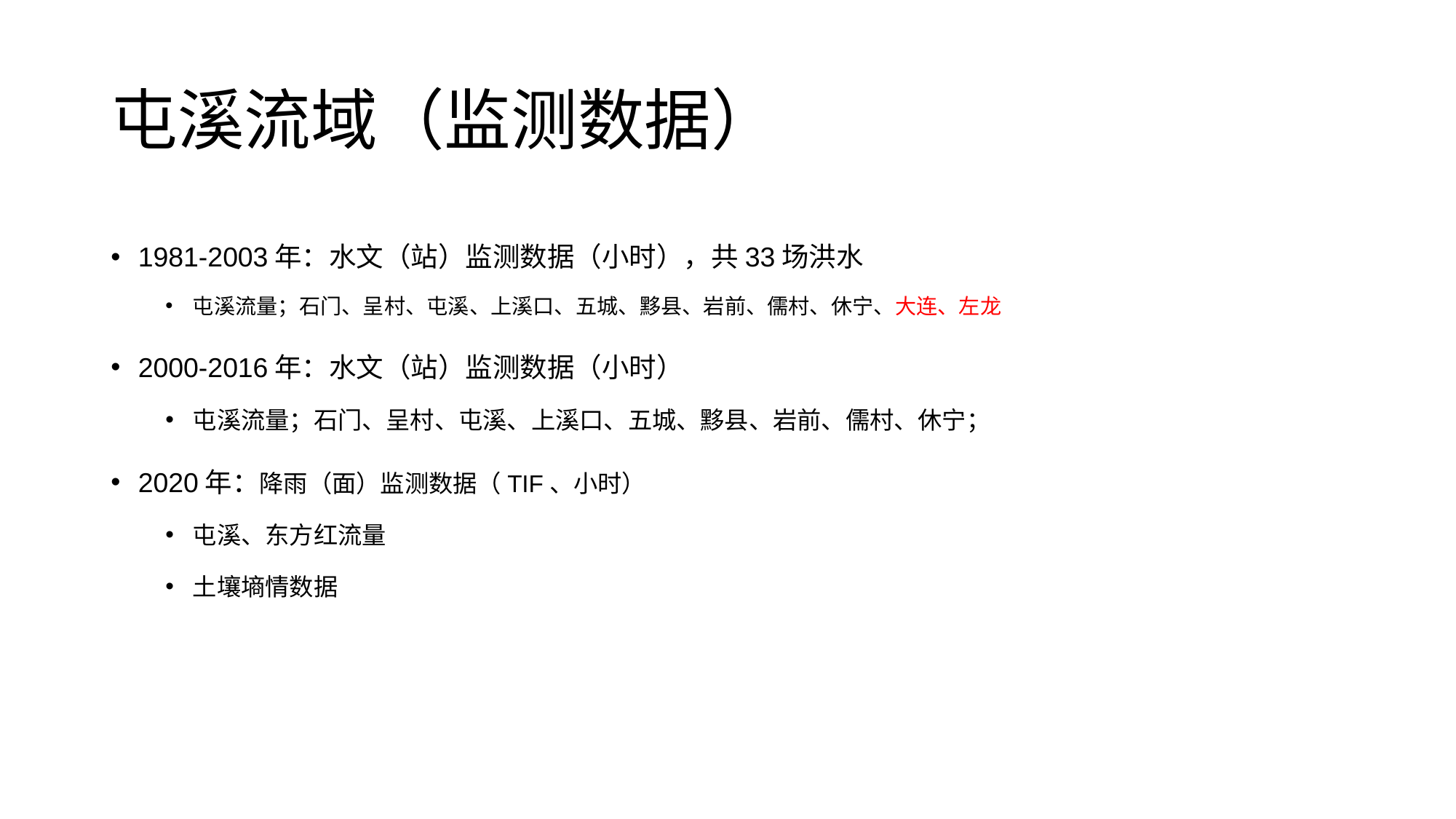

# 屯溪流域（监测数据）
1981-2003年：水文（站）监测数据（小时），共33场洪水
屯溪流量；石门、呈村、屯溪、上溪口、五城、黟县、岩前、儒村、休宁、大连、左龙
2000-2016年：水文（站）监测数据（小时）
屯溪流量；石门、呈村、屯溪、上溪口、五城、黟县、岩前、儒村、休宁；
2020年：降雨（面）监测数据（TIF、小时）
屯溪、东方红流量
土壤墒情数据